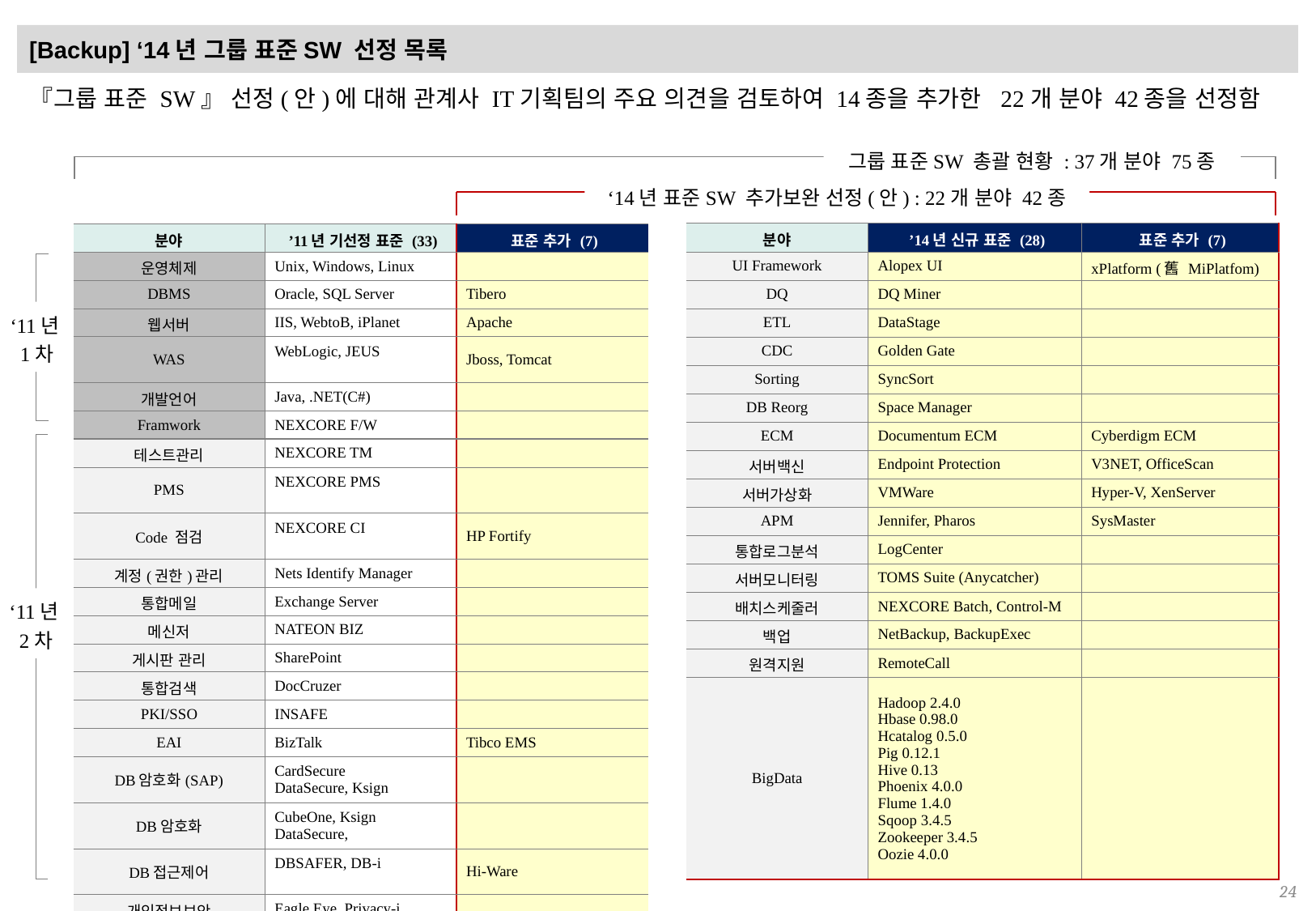

# [Backup] ‘14년 그룹 표준SW 선정 목록
『그룹 표준 SW』 선정(안)에 대해 관계사 IT기획팀의 주요 의견을 검토하여 14종을 추가한  22개 분야 42종을 선정함
그룹 표준SW 총괄 현황 : 37개 분야 75종
‘14년 표준SW 추가보완 선정(안) : 22개 분야 42종
| 분야 | ’14년 신규 표준 (28) | 표준 추가 (7) |
| --- | --- | --- |
| UI Framework | Alopex UI | xPlatform (舊 MiPlatfom) |
| DQ | DQ Miner |  |
| ETL | DataStage |  |
| CDC | Golden Gate |  |
| Sorting | SyncSort |  |
| DB Reorg | Space Manager |  |
| ECM | Documentum ECM | Cyberdigm ECM |
| 서버백신 | Endpoint Protection | V3NET, OfficeScan |
| 서버가상화 | VMWare | Hyper-V, XenServer |
| APM | Jennifer, Pharos | SysMaster |
| 통합로그분석 | LogCenter |  |
| 서버모니터링 | TOMS Suite (Anycatcher) |  |
| 배치스케줄러 | NEXCORE Batch, Control-M |  |
| 백업 | NetBackup, BackupExec |  |
| 원격지원 | RemoteCall |  |
| BigData | Hadoop 2.4.0 Hbase 0.98.0 Hcatalog 0.5.0 Pig 0.12.1 Hive 0.13 Phoenix 4.0.0 Flume 1.4.0 Sqoop 3.4.5 Zookeeper 3.4.5 Oozie 4.0.0 |  |
| 분야 | ’11년 기선정 표준 (33) | 표준 추가 (7) |
| --- | --- | --- |
| 운영체제 | Unix, Windows, Linux |  |
| DBMS | Oracle, SQL Server | Tibero |
| 웹서버 | IIS, WebtoB, iPlanet | Apache |
| WAS | WebLogic, JEUS | Jboss, Tomcat |
| 개발언어 | Java, .NET(C#) |  |
| Framwork | NEXCORE F/W |  |
| 테스트관리 | NEXCORE TM |  |
| PMS | NEXCORE PMS |  |
| Code 점검 | NEXCORE CI | HP Fortify |
| 계정(권한)관리 | Nets Identify Manager |  |
| 통합메일 | Exchange Server |  |
| 메신저 | NATEON BIZ |  |
| 게시판 관리 | SharePoint |  |
| 통합검색 | DocCruzer |  |
| PKI/SSO | INSAFE |  |
| EAI | BizTalk | Tibco EMS |
| DB암호화(SAP) | CardSecure DataSecure, Ksign |  |
| DB암호화 | CubeOne, Ksign DataSecure, |  |
| DB접근제어 | DBSAFER, DB-i | Hi-Ware |
| 개인정보보안 | Eagle Eye, Privacy-i |  |
| 서버보안 | REDOWL SecuOS, TOS |  |
‘11년
1차
‘11년
2차